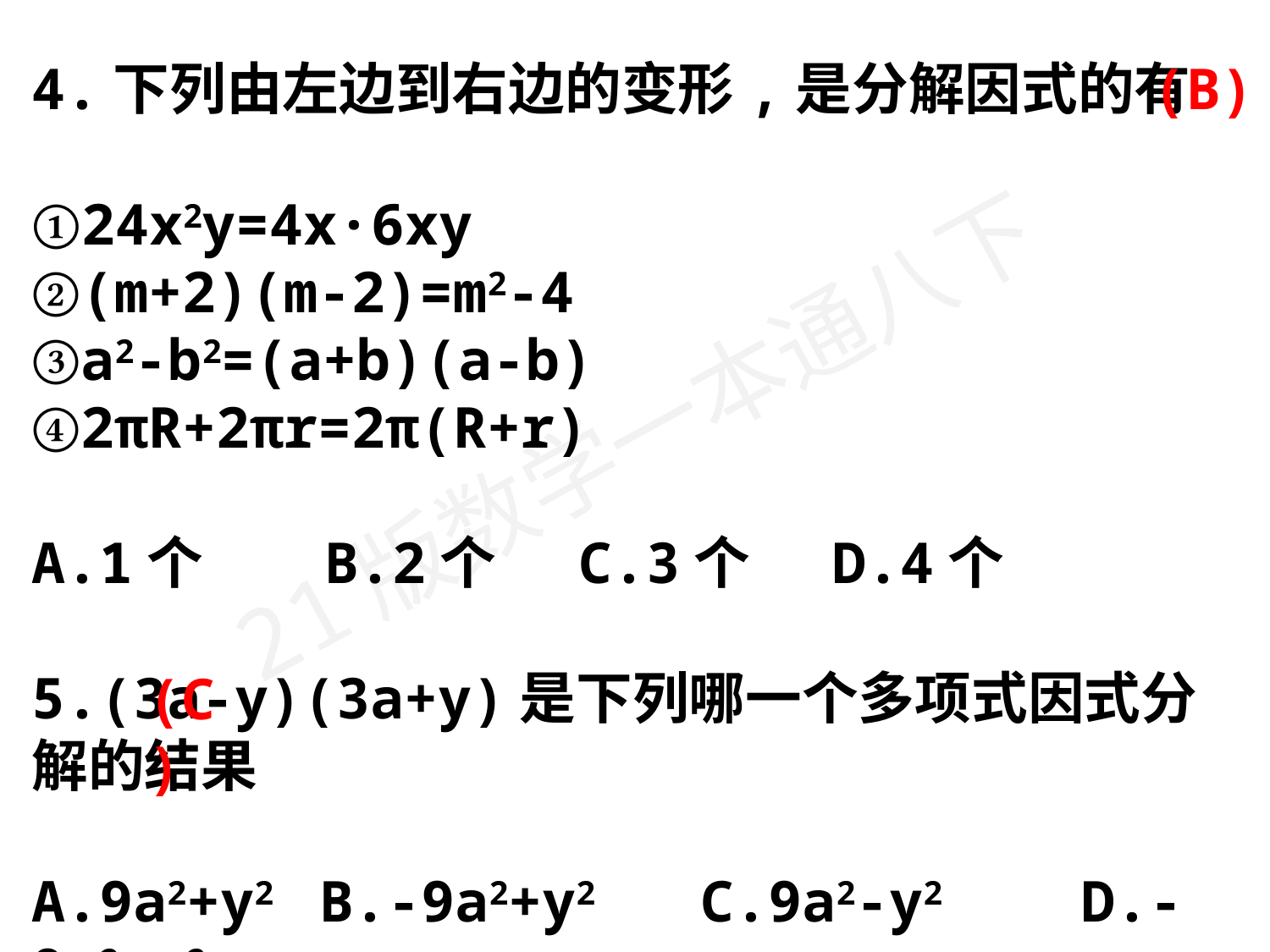

4.下列由左边到右边的变形,是分解因式的有
①24x2y=4x·6xy
②(m+2)(m-2)=m2-4
③a2-b2=(a+b)(a-b)
④2πR+2πr=2π(R+r)

A.1个	  B.2个	  C.3个	  D.4个

5.(3a-y)(3a+y)是下列哪一个多项式因式分解的结果

A.9a2+y2	 B.-9a2+y2	 C.9a2-y2	 D.-9a2-y2
(B)
(C)